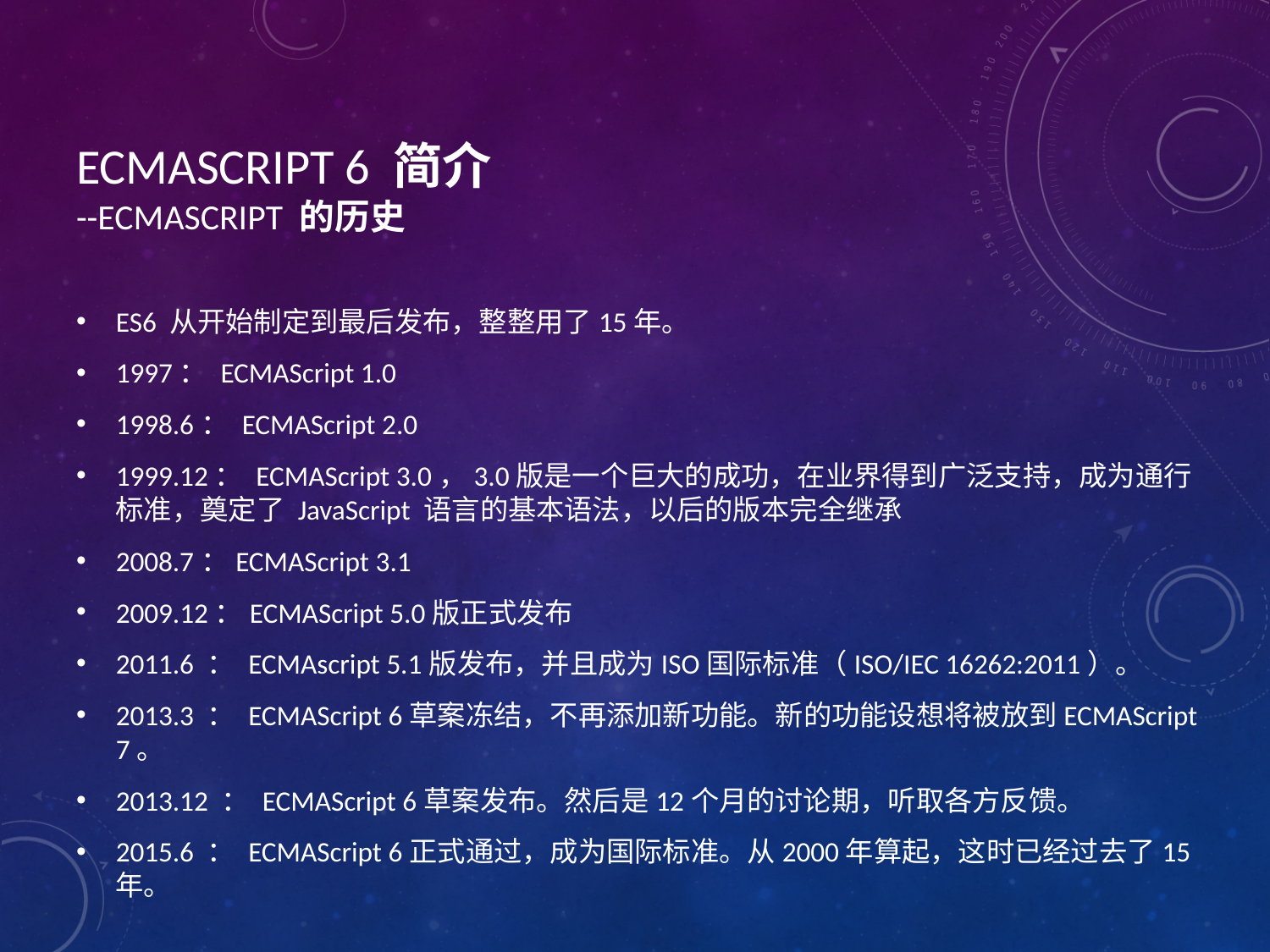

# ECMAScript 6 简介 --ECMAScript 的历史
ES6 从开始制定到最后发布，整整用了15年。
1997： ECMAScript 1.0
1998.6： ECMAScript 2.0
1999.12： ECMAScript 3.0，3.0版是一个巨大的成功，在业界得到广泛支持，成为通行标准，奠定了 JavaScript 语言的基本语法，以后的版本完全继承
2008.7：ECMAScript 3.1
2009.12：ECMAScript 5.0版正式发布
2011.6 ： ECMAscript 5.1版发布，并且成为ISO国际标准（ISO/IEC 16262:2011）。
2013.3 ： ECMAScript 6草案冻结，不再添加新功能。新的功能设想将被放到ECMAScript 7。
2013.12 ： ECMAScript 6草案发布。然后是12个月的讨论期，听取各方反馈。
2015.6 ： ECMAScript 6正式通过，成为国际标准。从2000年算起，这时已经过去了15年。